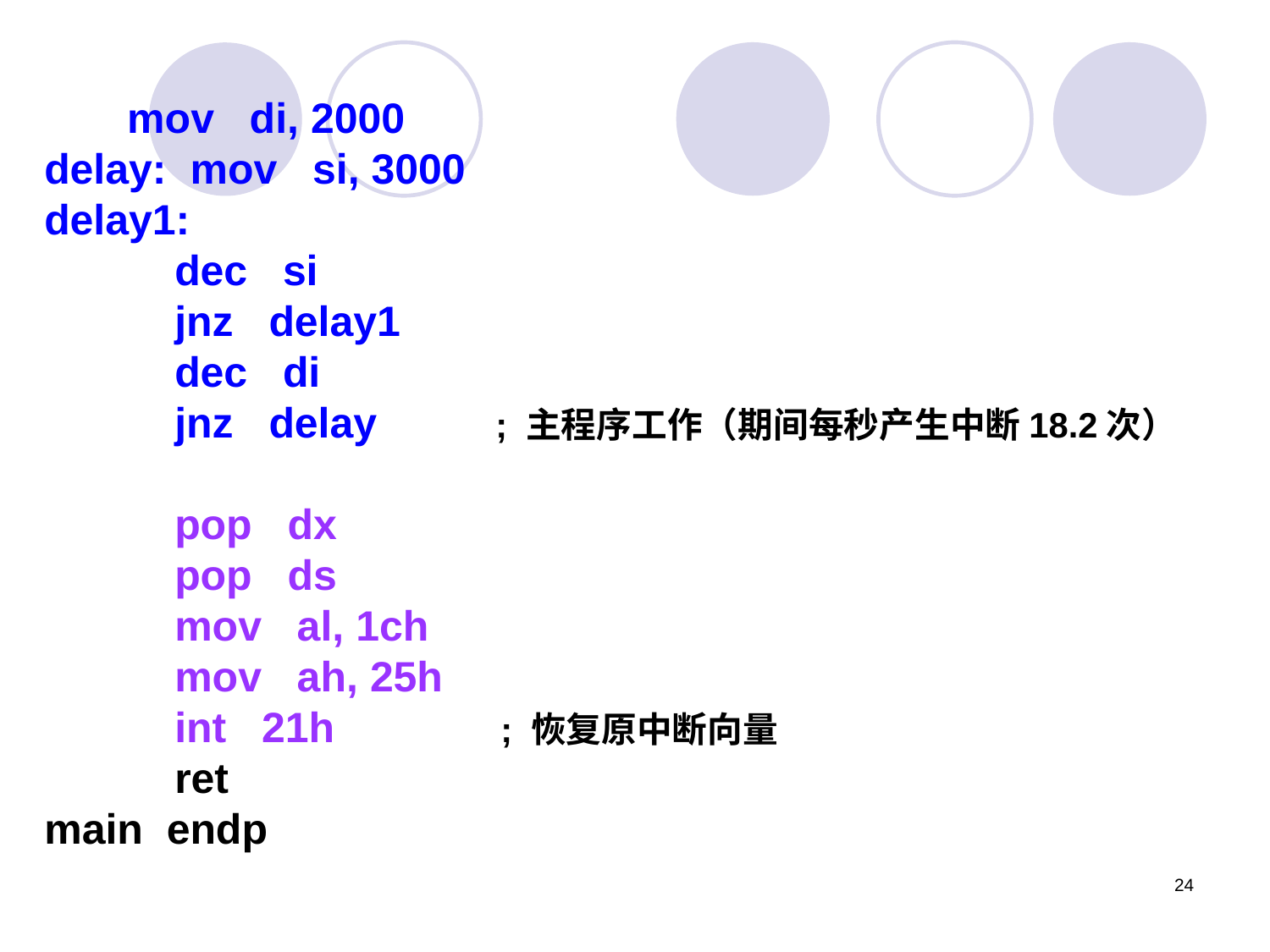

mov   di, 2000
delay:  mov   si, 3000
delay1:
           dec   si
           jnz   delay1
           dec   di
           jnz   delay          ; 主程序工作（期间每秒产生中断18.2次）

           pop   dx
           pop   ds
           mov   al, 1ch
           mov   ah, 25h
           int   21h              ; 恢复原中断向量
           ret
main  endp
24